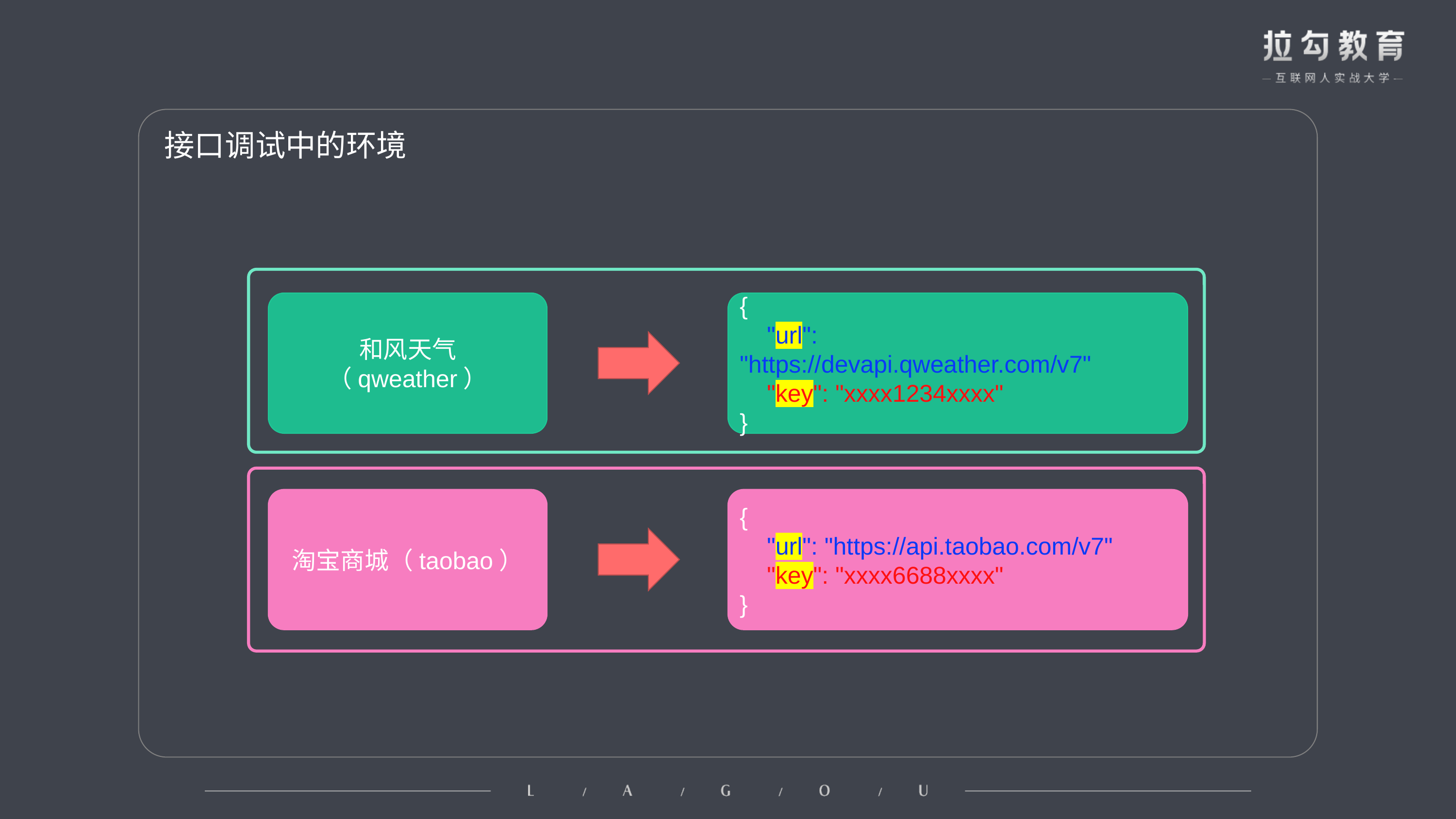

接口调试中的环境

和风天气（qweather）
{
    "url": "https://devapi.qweather.com/v7"
    "key": "xxxx1234xxxx"
}

淘宝商城（taobao）
{
    "url": "https://api.taobao.com/v7"
    "key": "xxxx6688xxxx"
}